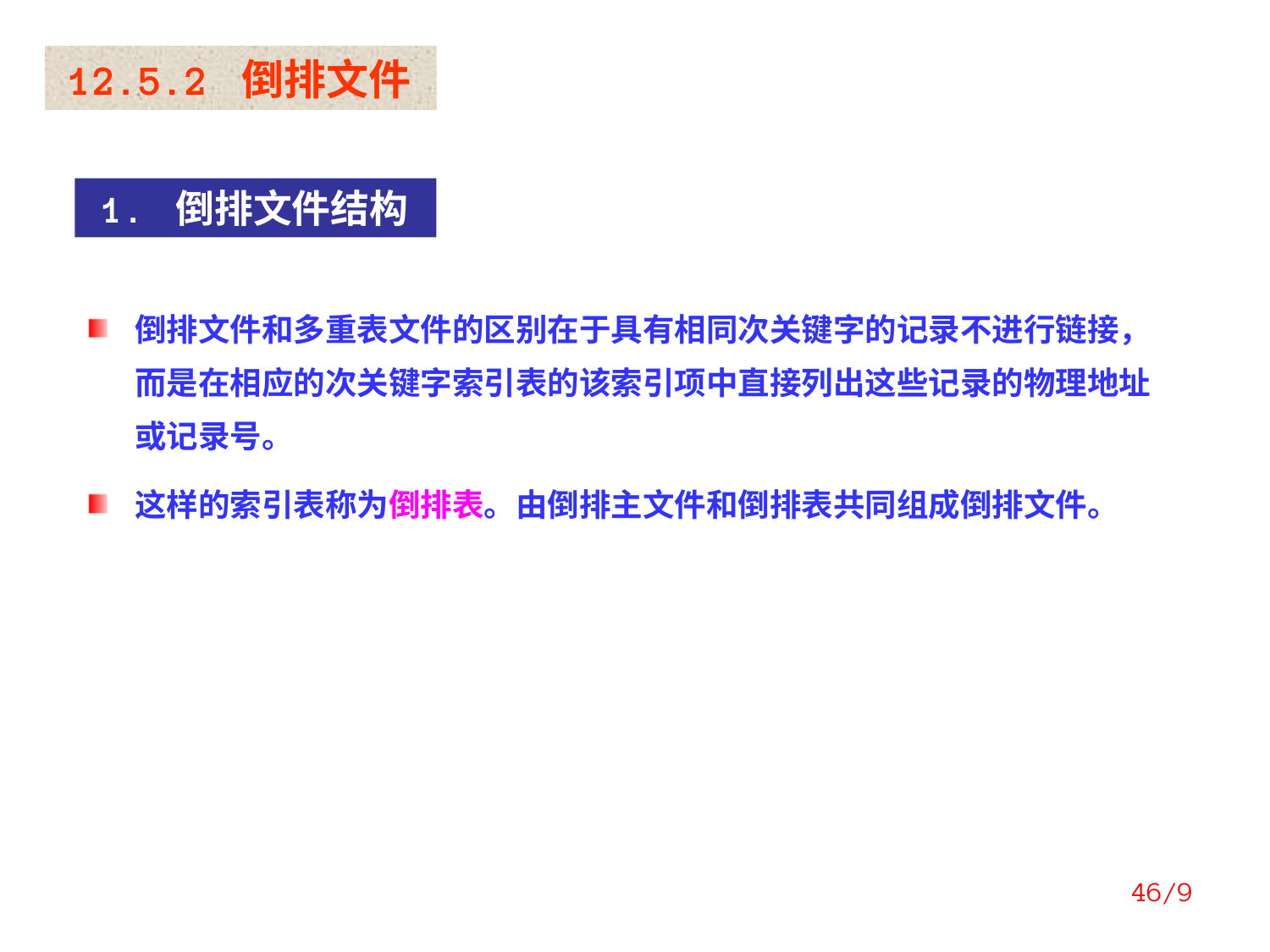

12.5.2 倒排文件
1. 倒排文件结构
倒排文件和多重表文件的区别在于具有相同次关键字的记录不进行链接，而是在相应的次关键字索引表的该索引项中直接列出这些记录的物理地址或记录号。
这样的索引表称为倒排表。由倒排主文件和倒排表共同组成倒排文件。
46/9